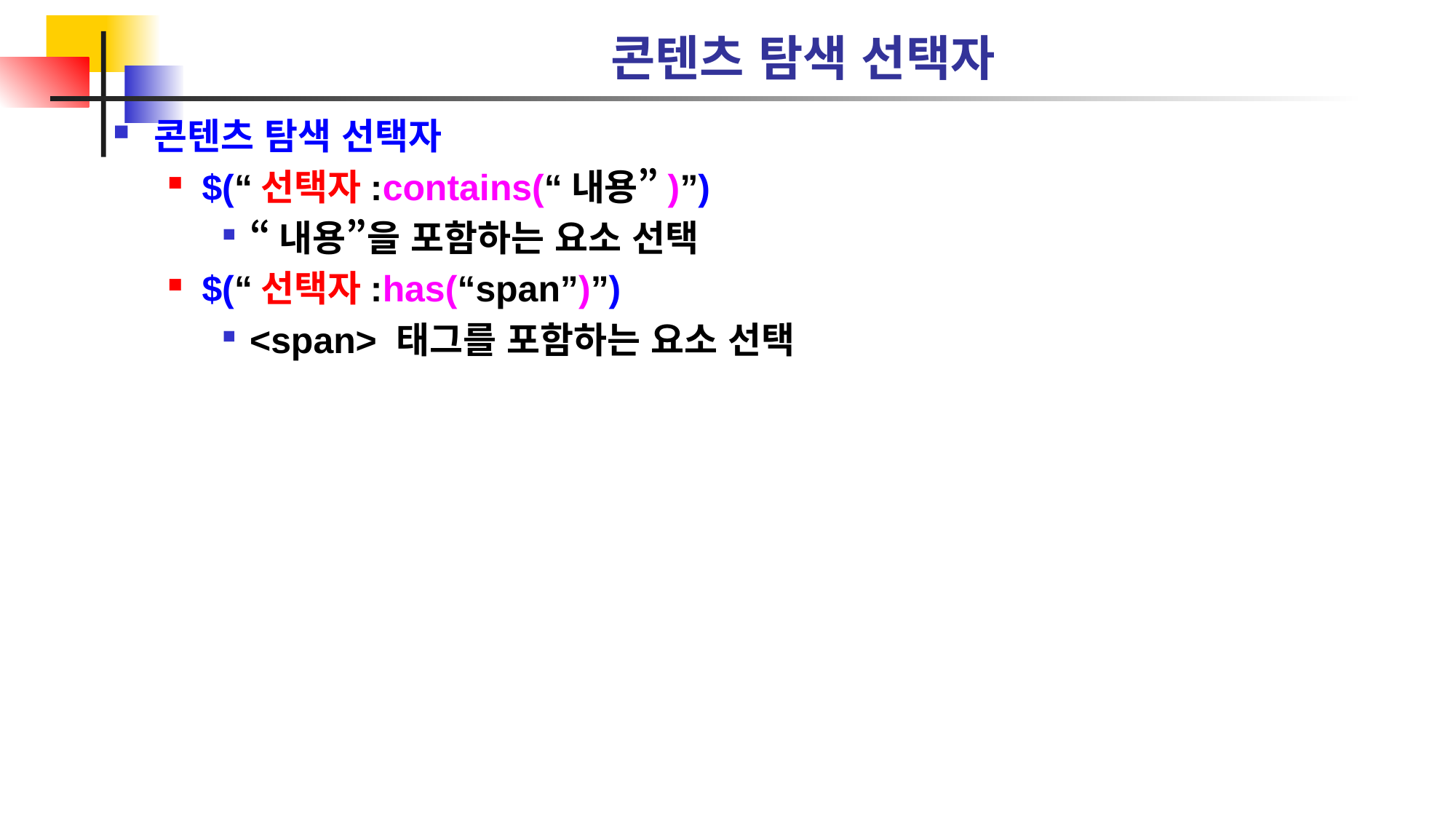

# 콘텐츠 탐색 선택자
콘텐츠 탐색 선택자
$(“선택자:contains(“내용”)”)
“내용”을 포함하는 요소 선택
$(“선택자:has(“span”)”)
<span> 태그를 포함하는 요소 선택